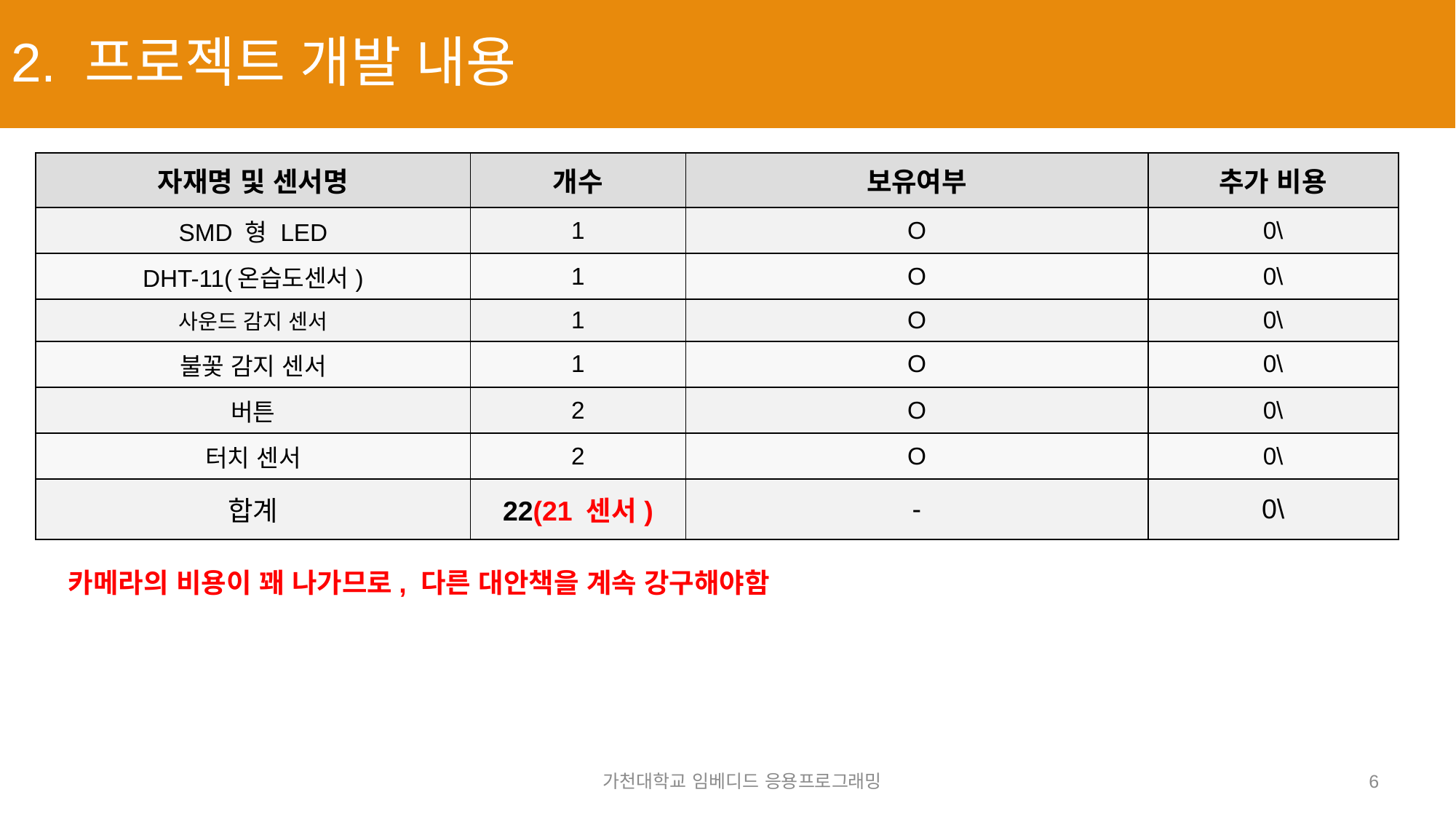

# 2. 프로젝트 개발 내용
| 자재명 및 센서명 | 개수 | 보유여부 | 추가 비용 |
| --- | --- | --- | --- |
| SMD 형 LED | 1 | O | 0\ |
| DHT-11(온습도센서) | 1 | O | 0\ |
| 사운드 감지 센서 | 1 | O | 0\ |
| 불꽃 감지 센서 | 1 | O | 0\ |
| 버튼 | 2 | O | 0\ |
| 터치 센서 | 2 | O | 0\ |
| 합계 | 22(21 센서) | - | 0\ |
카메라의 비용이 꽤 나가므로, 다른 대안책을 계속 강구해야함
가천대학교 임베디드 응용프로그래밍
6